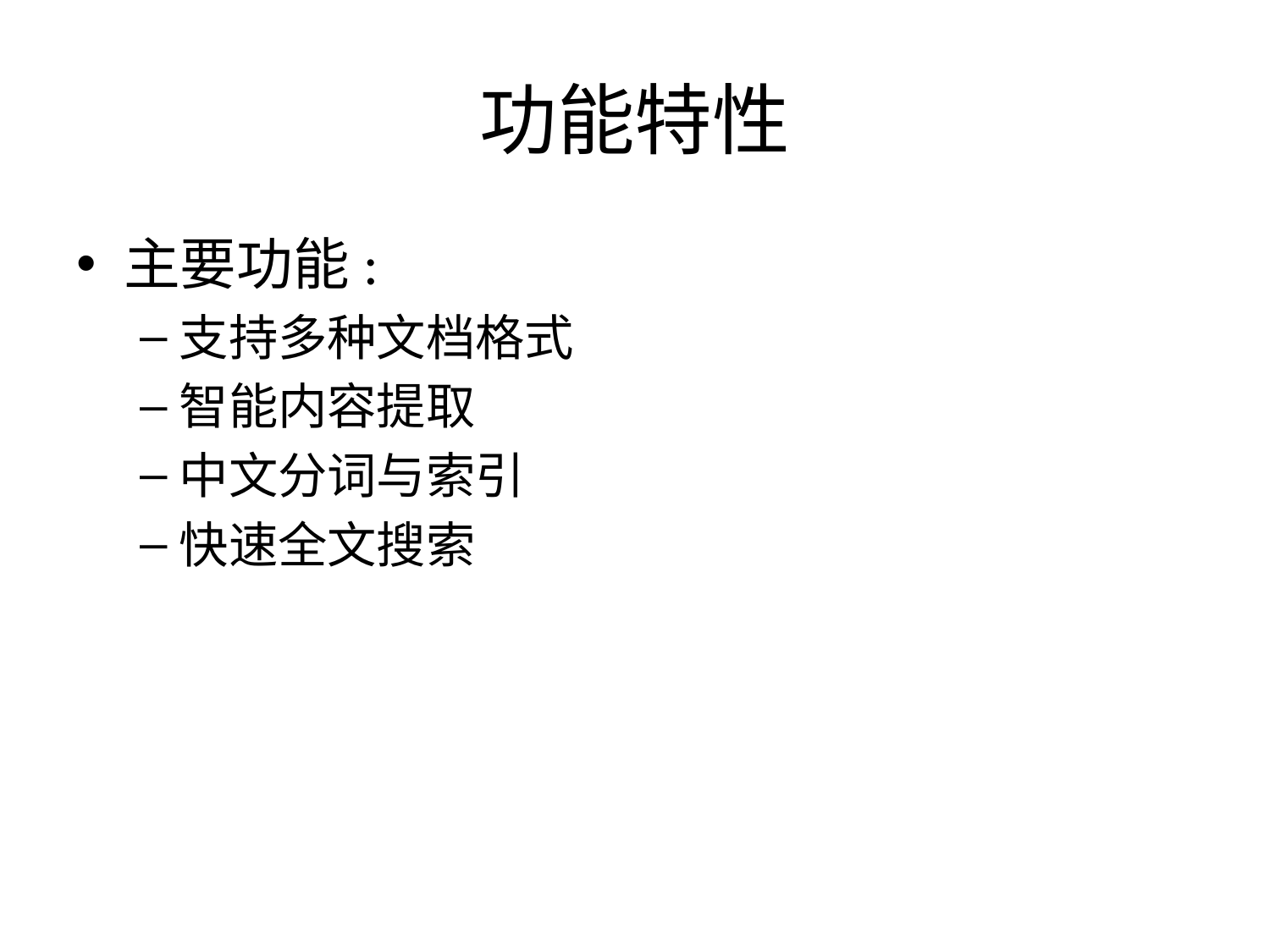

# 功能特性
主要功能:
支持多种文档格式
智能内容提取
中文分词与索引
快速全文搜索